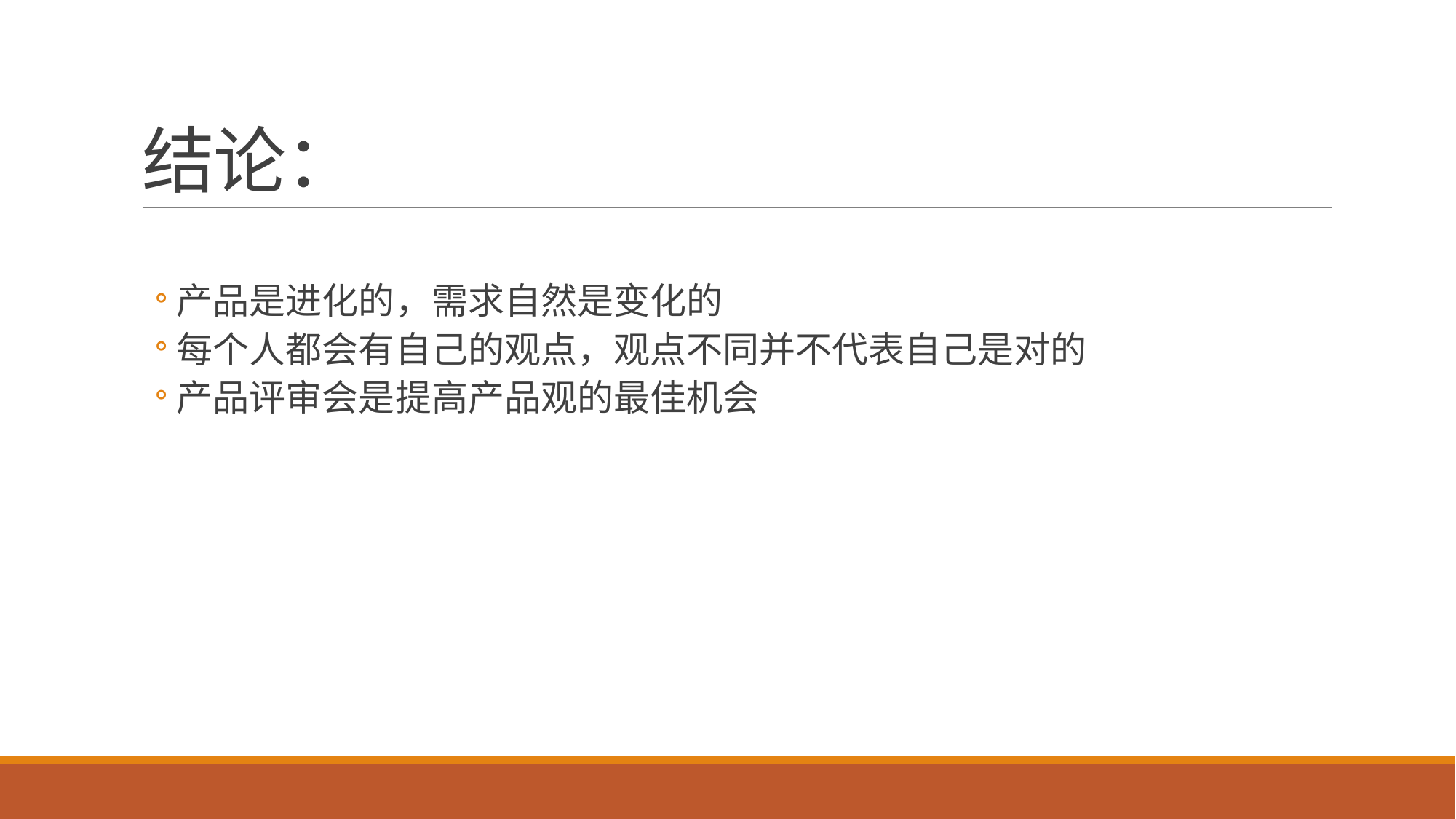

# 结论：

产品是进化的，需求自然是变化的
每个人都会有自己的观点，观点不同并不代表自己是对的
产品评审会是提高产品观的最佳机会